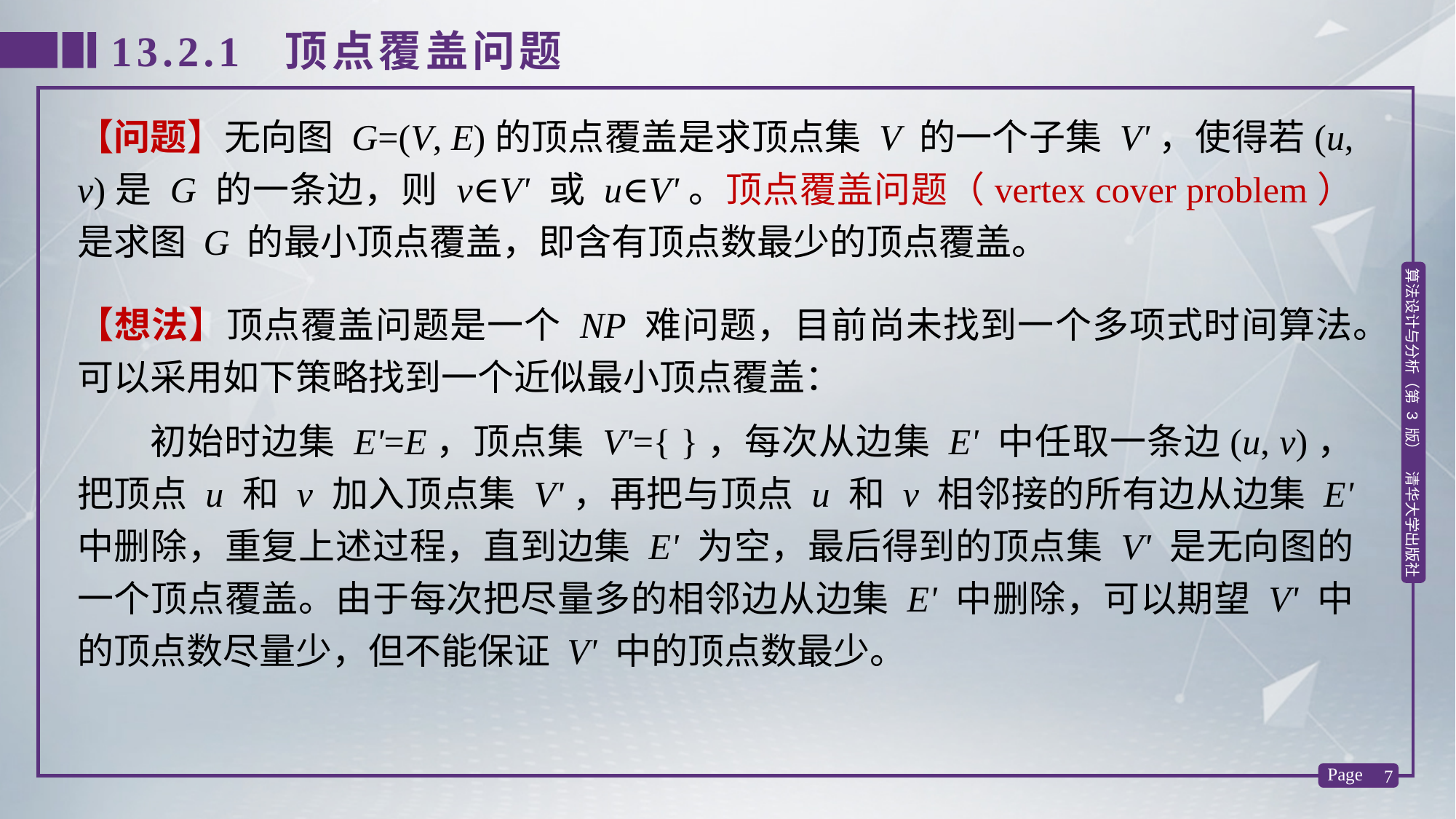

13.2.1  顶点覆盖问题
【问题】无向图 G=(V, E)的顶点覆盖是求顶点集 V 的一个子集 V'，使得若(u, v)是 G 的一条边，则 v∈V' 或 u∈V'。顶点覆盖问题（vertex cover problem）是求图 G 的最小顶点覆盖，即含有顶点数最少的顶点覆盖。
【想法】顶点覆盖问题是一个 NP 难问题，目前尚未找到一个多项式时间算法。可以采用如下策略找到一个近似最小顶点覆盖：
       初始时边集 E'=E，顶点集 V'={ }，每次从边集 E' 中任取一条边(u, v)，把顶点 u 和 v 加入顶点集 V'，再把与顶点 u 和 v 相邻接的所有边从边集 E' 中删除，重复上述过程，直到边集 E' 为空，最后得到的顶点集 V' 是无向图的一个顶点覆盖。由于每次把尽量多的相邻边从边集 E' 中删除，可以期望 V' 中的顶点数尽量少，但不能保证 V' 中的顶点数最少。